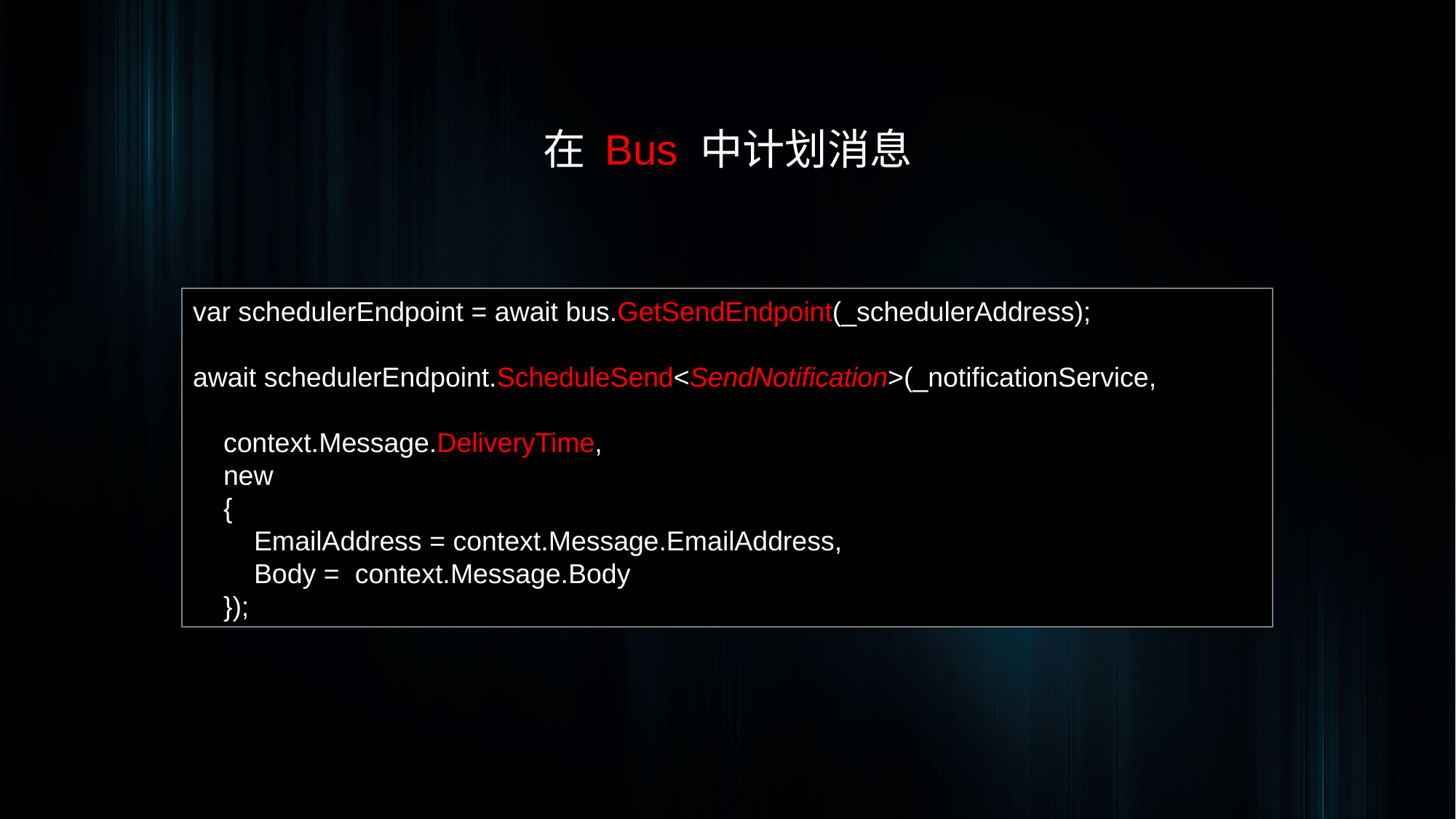

在 Bus 中计划消息
var schedulerEndpoint = await bus.GetSendEndpoint(_schedulerAddress);

await schedulerEndpoint.ScheduleSend<SendNotification>(_notificationService,
    context.Message.DeliveryTime,
    new
    {
        EmailAddress = context.Message.EmailAddress,
        Body =  context.Message.Body
    });